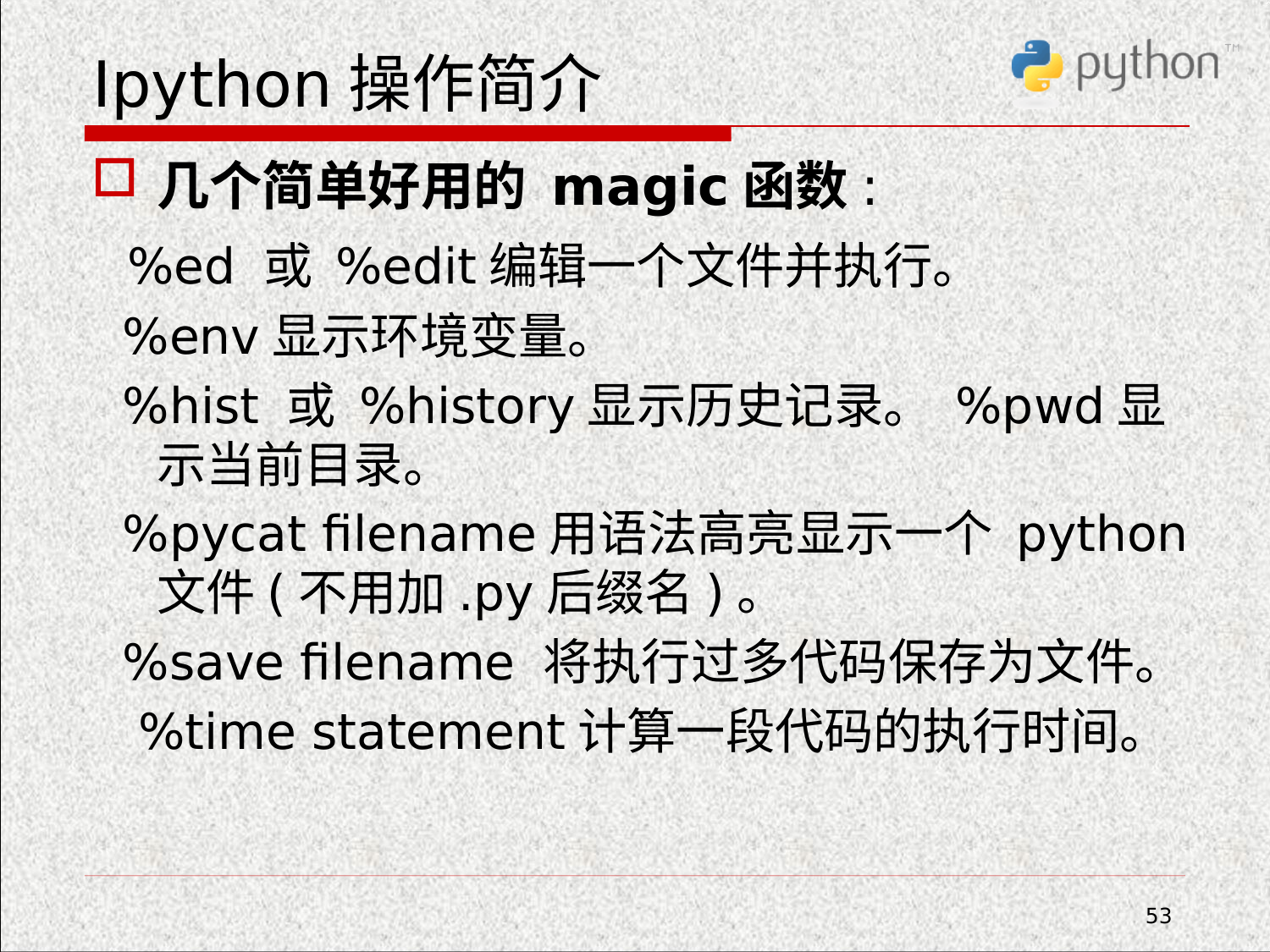

# Ipython操作简介
几个简单好用的 magic函数:
  %ed 或 %edit编辑一个文件并执行。
  %env显示环境变量。
  %hist 或 %history显示历史记录。 %pwd显示当前目录。
  %pycat filename用语法高亮显示一个 python 文件(不用加.py后缀名)。
  %save filename 将执行过多代码保存为文件。
   %time statement计算一段代码的执行时间。

53